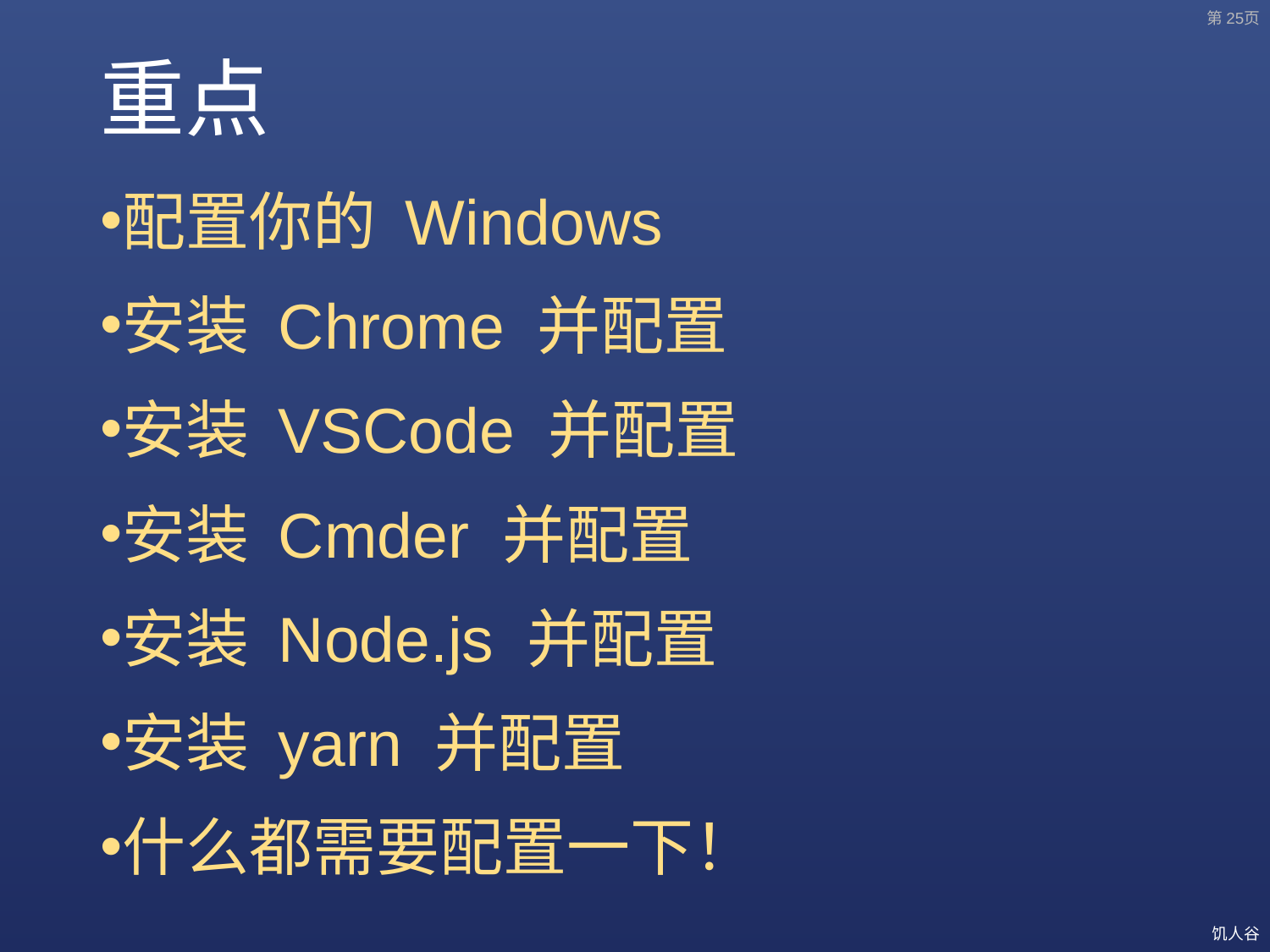

第25页
# 重点
配置你的 Windows
安装 Chrome 并配置
安装 VSCode 并配置
安装 Cmder 并配置
安装 Node.js 并配置
安装 yarn 并配置
什么都需要配置一下！
饥人谷